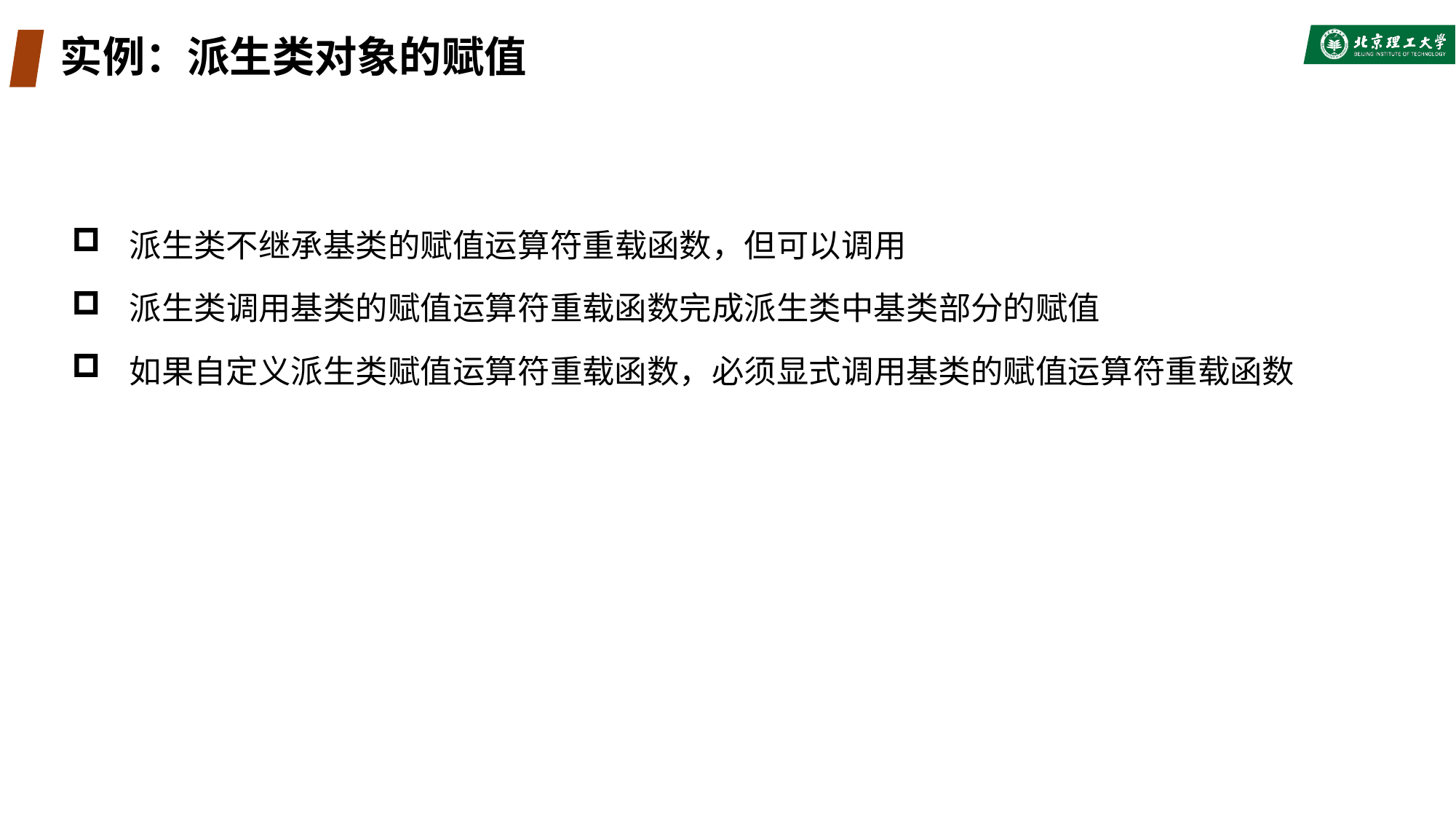

# 实例：派生类对象的赋值
派生类不继承基类的赋值运算符重载函数，但可以调用
派生类调用基类的赋值运算符重载函数完成派生类中基类部分的赋值
如果自定义派生类赋值运算符重载函数，必须显式调用基类的赋值运算符重载函数